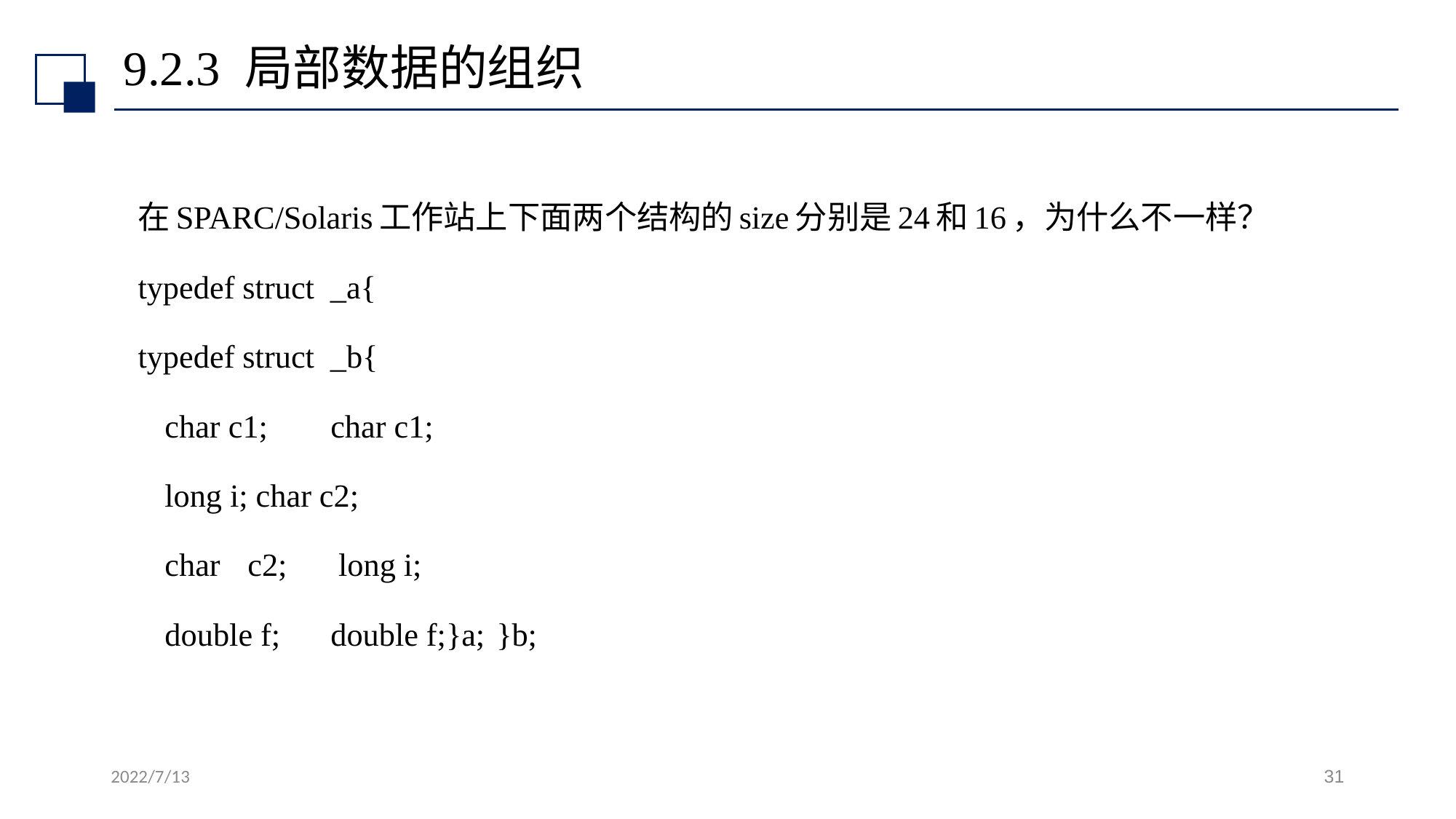

# 9.2.3 局部数据的组织
在SPARC/Solaris工作站上下面两个结构的size分别是24和16，为什么不一样？
typedef struct  _a{
typedef struct  _b{
		char c1;	char c1;
		long i; char c2;
		char	c2;	 long i;
		double f;	double f;}a;	}b;
2022/7/13
31